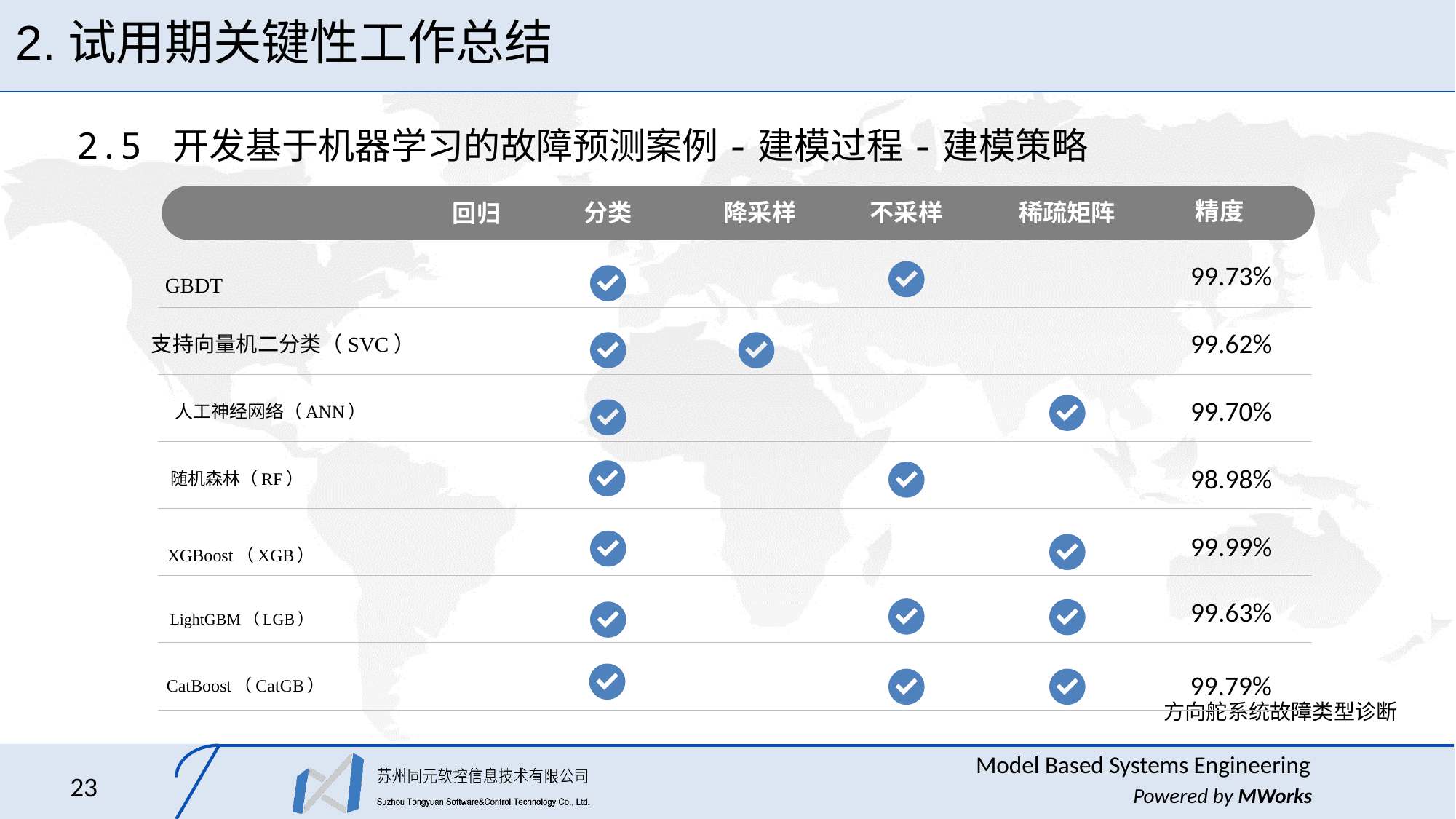

# 2.试用期关键性工作总结
2.5 开发基于机器学习的故障预测案例-建模过程-建模策略
精度

分类
降采样
不采样
稀疏矩阵
回归
GBDT
支持向量机二分类（SVC）

人工神经网络（ANN）

随机森林（RF）

XGBoost（XGB）

LightGBM（LGB）

CatBoost（CatGB）

99.73%
99.62%
99.70%
98.98%
99.99%
99.63%
99.79%
方向舵系统故障类型诊断